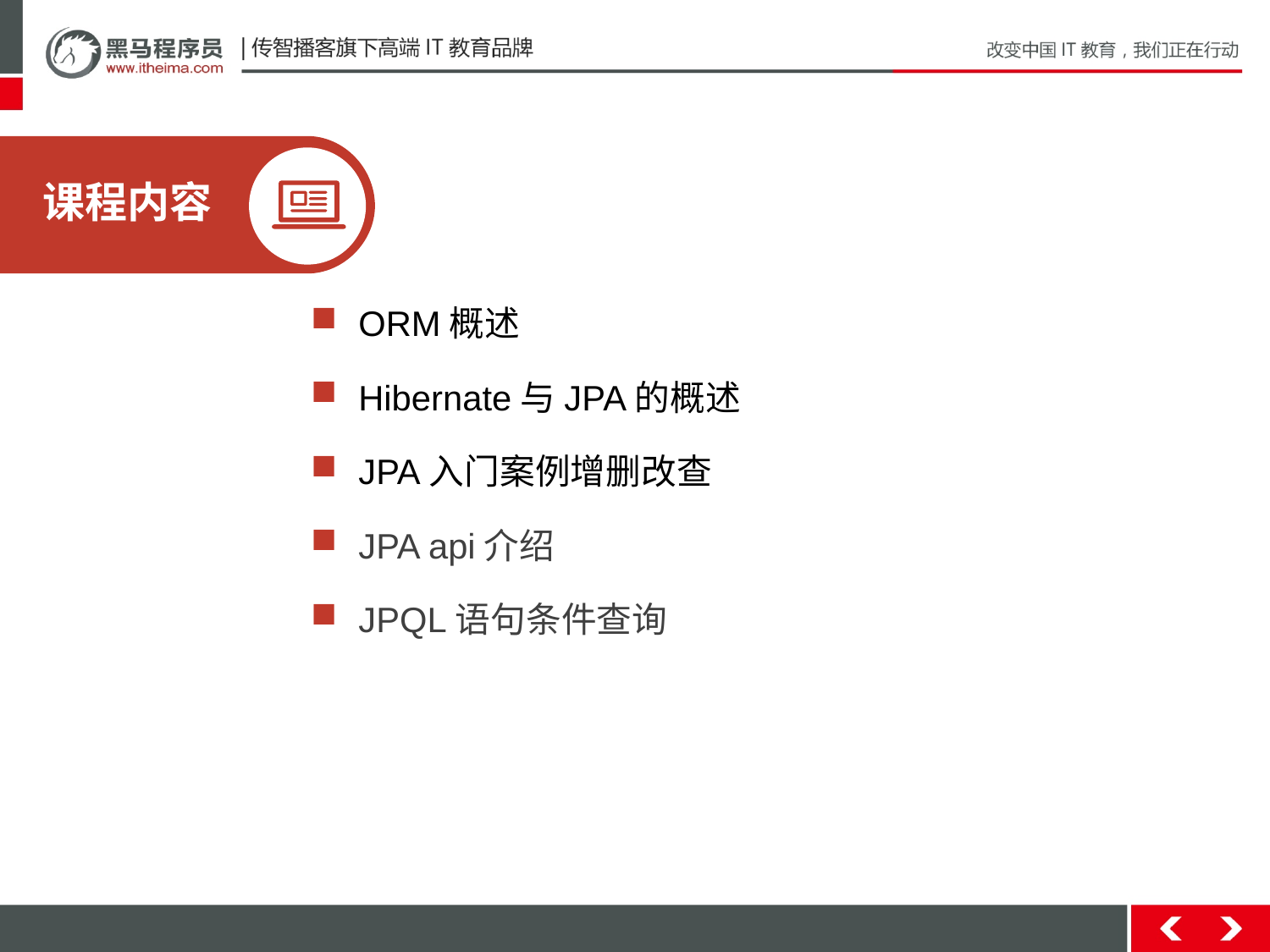

课程内容

ORM概述
Hibernate与JPA的概述
JPA入门案例增删改查
JPA api介绍
JPQL语句条件查询